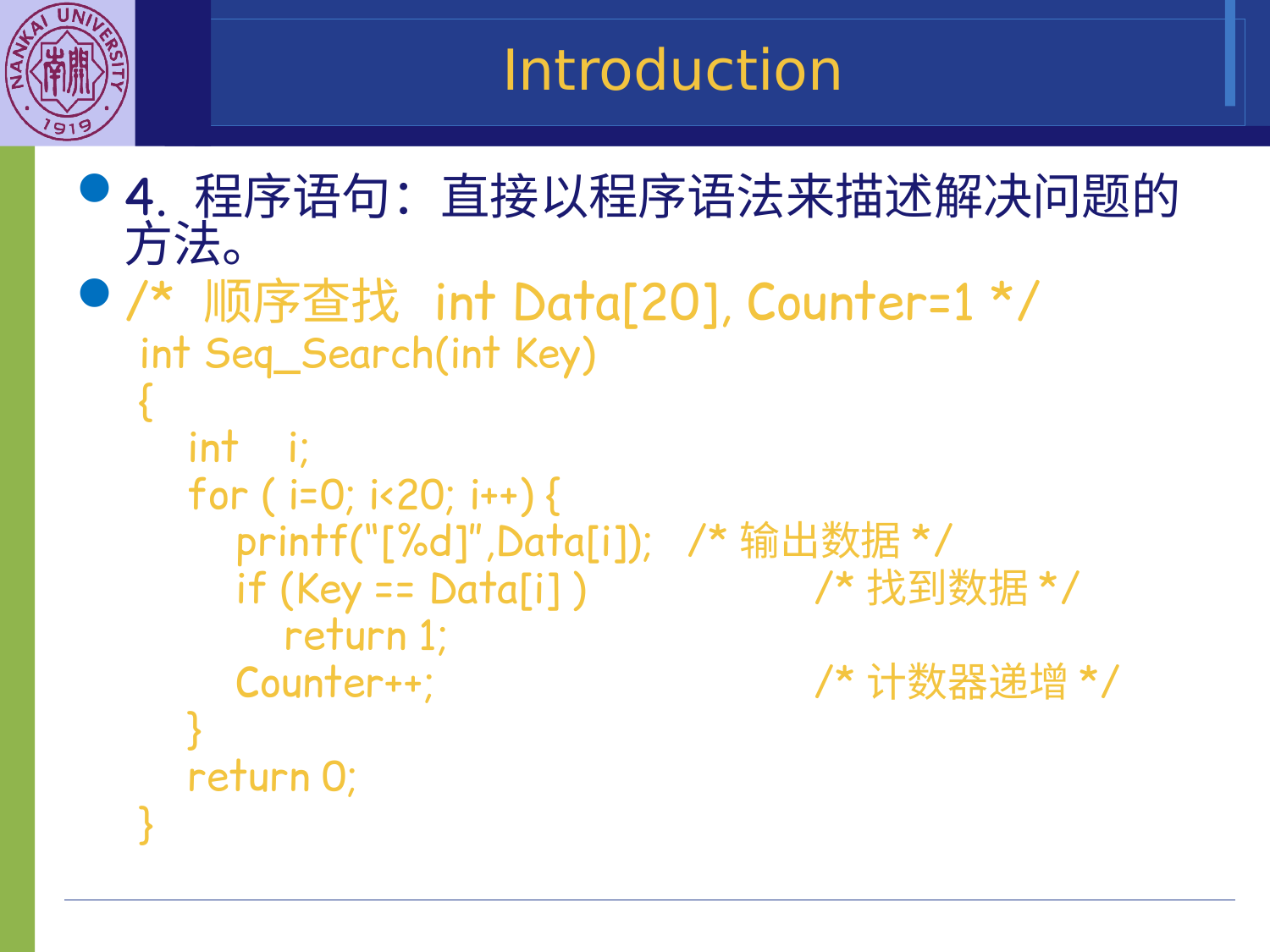

# Introduction
4. 程序语句：直接以程序语法来描述解决问题的方法。
/* 顺序查找  int Data[20], Counter=1 */
int Seq_Search(int Key)
{
    int    i;
    for ( i=0; i<20; i++) {
        printf(“[%d]”,Data[i]);	/*输出数据*/
        if (Key == Data[i] )		/*找到数据*/
            return 1;
        Counter++;			/*计数器递增*/
    }
    return 0;
}
36